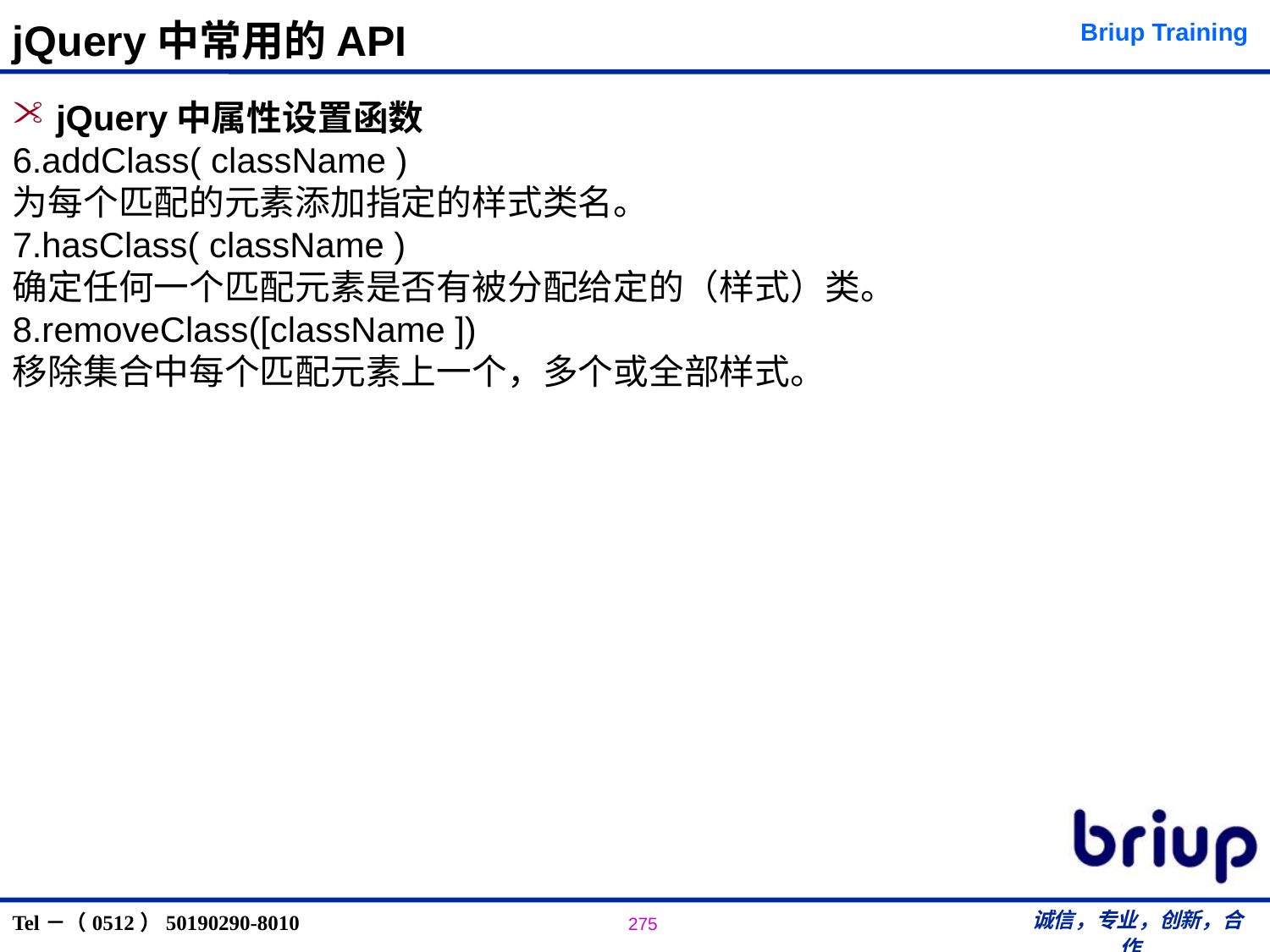

# jQuery中常用的API

 jQuery中属性设置函数
6.addClass( className )
为每个匹配的元素添加指定的样式类名。
7.hasClass( className )
确定任何一个匹配元素是否有被分配给定的（样式）类。
8.removeClass([className ])
移除集合中每个匹配元素上一个，多个或全部样式。